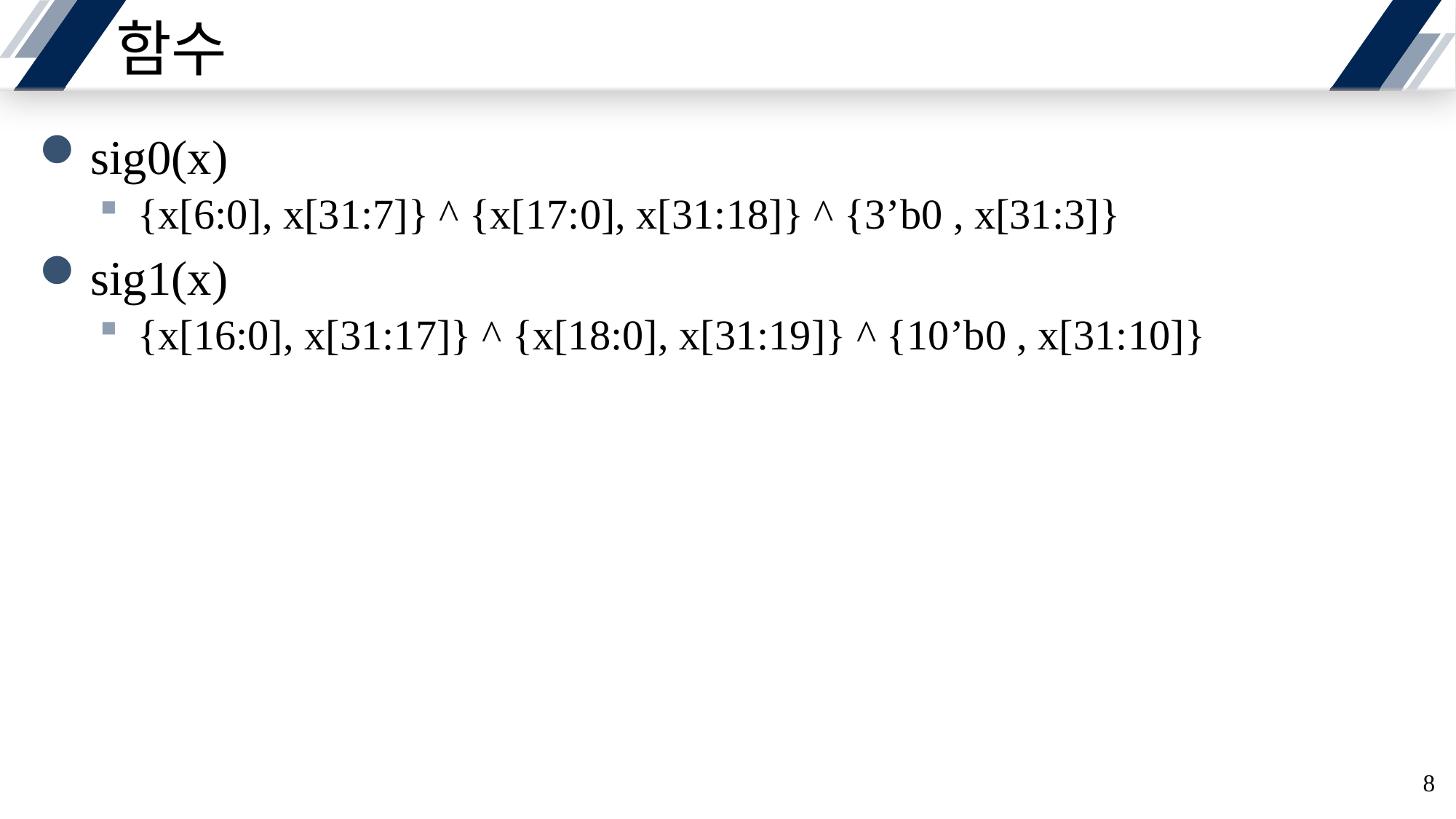

# 함수
sig0(x)
{x[6:0], x[31:7]} ^ {x[17:0], x[31:18]} ^ {3’b0 , x[31:3]}
sig1(x)
{x[16:0], x[31:17]} ^ {x[18:0], x[31:19]} ^ {10’b0 , x[31:10]}

8